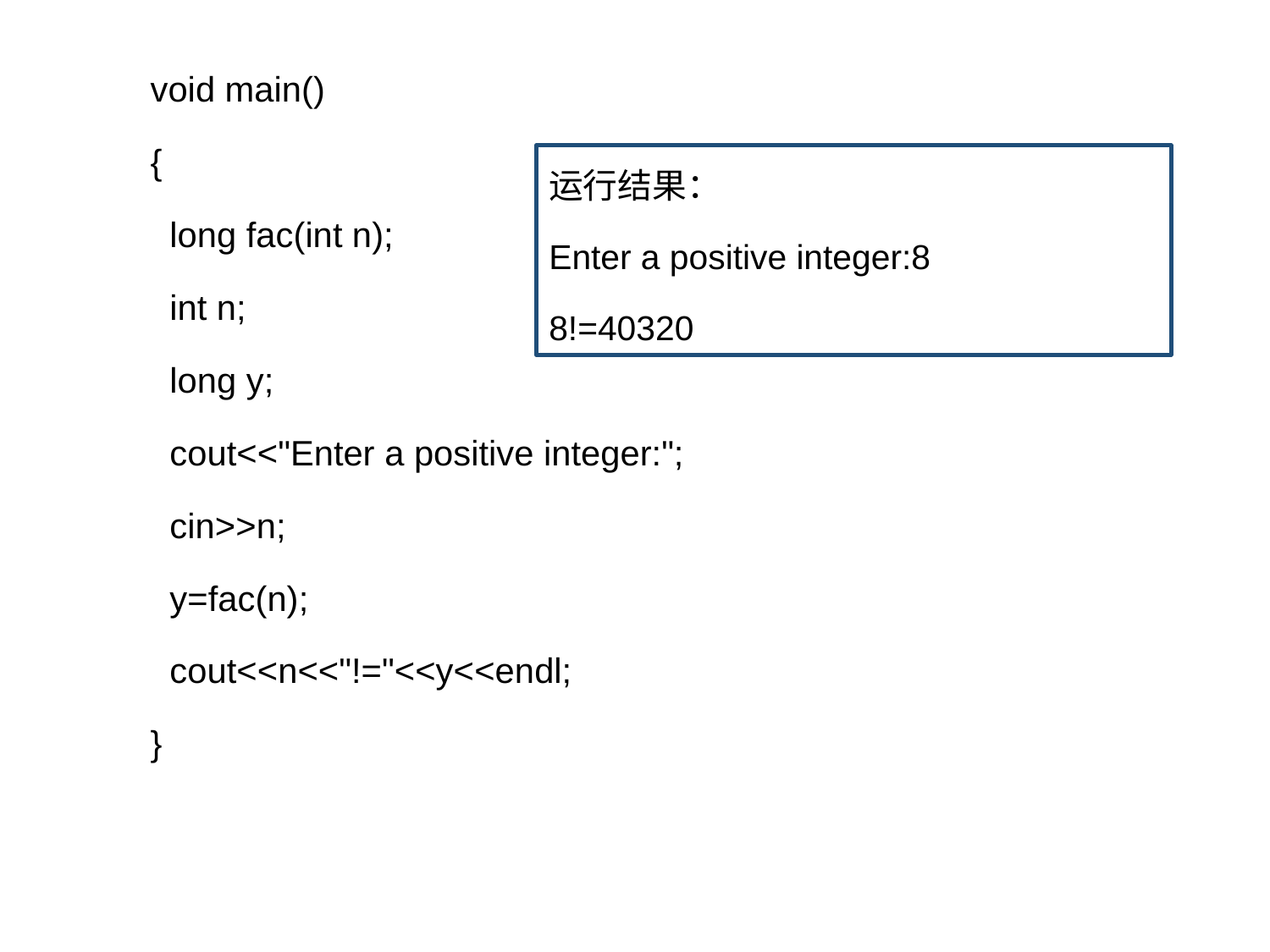

void main()
{
  long fac(int n);
  int n;
  long y;
  cout<<"Enter a positive integer:";
  cin>>n;
  y=fac(n);
  cout<<n<<"!="<<y<<endl;
}
运行结果：
Enter a positive integer:8
8!=40320
41
41